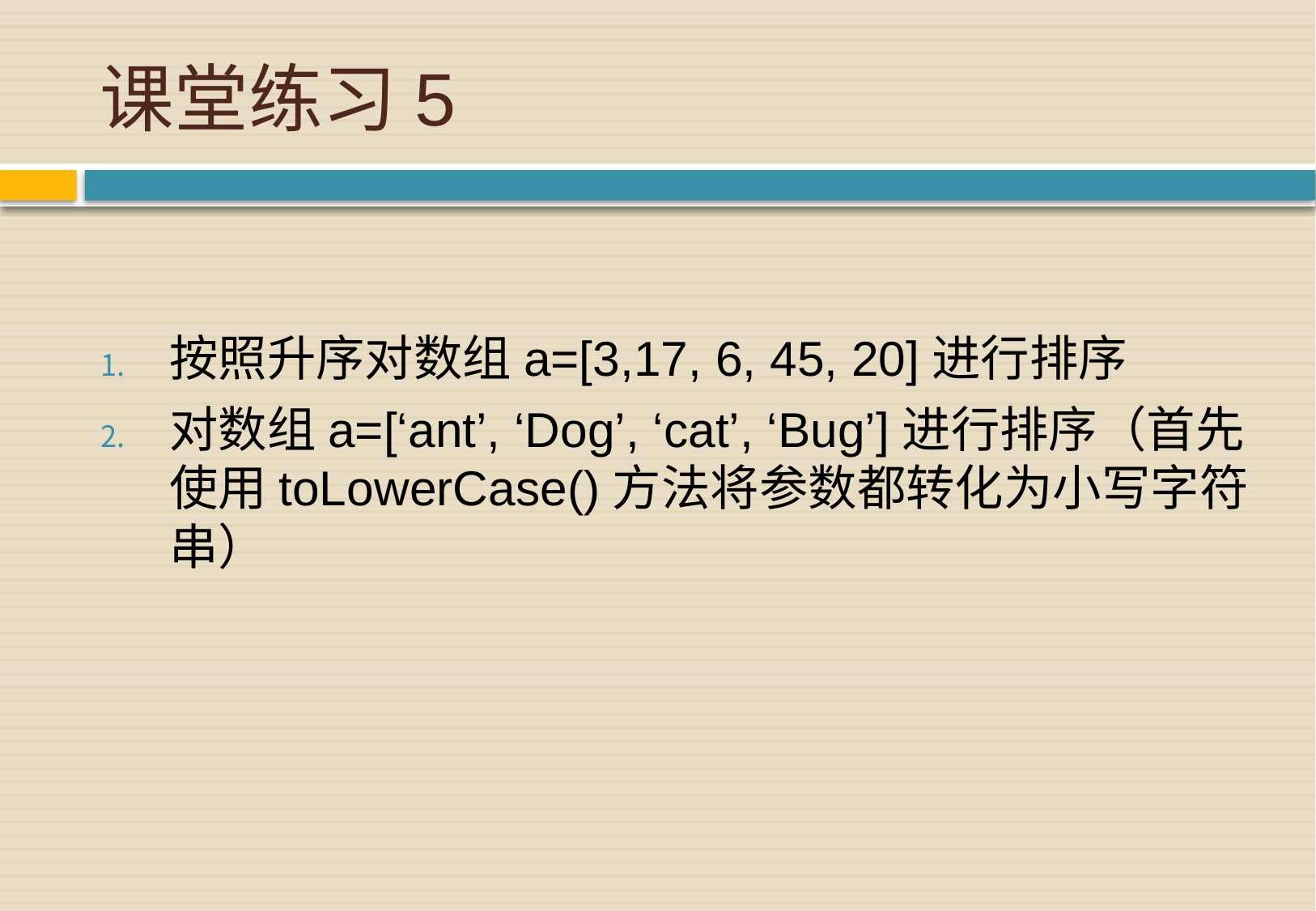

# 课堂练习5
按照升序对数组a=[3,17, 6, 45, 20]进行排序
对数组a=[‘ant’, ‘Dog’, ‘cat’, ‘Bug’]进行排序（首先使用toLowerCase()方法将参数都转化为小写字符串）